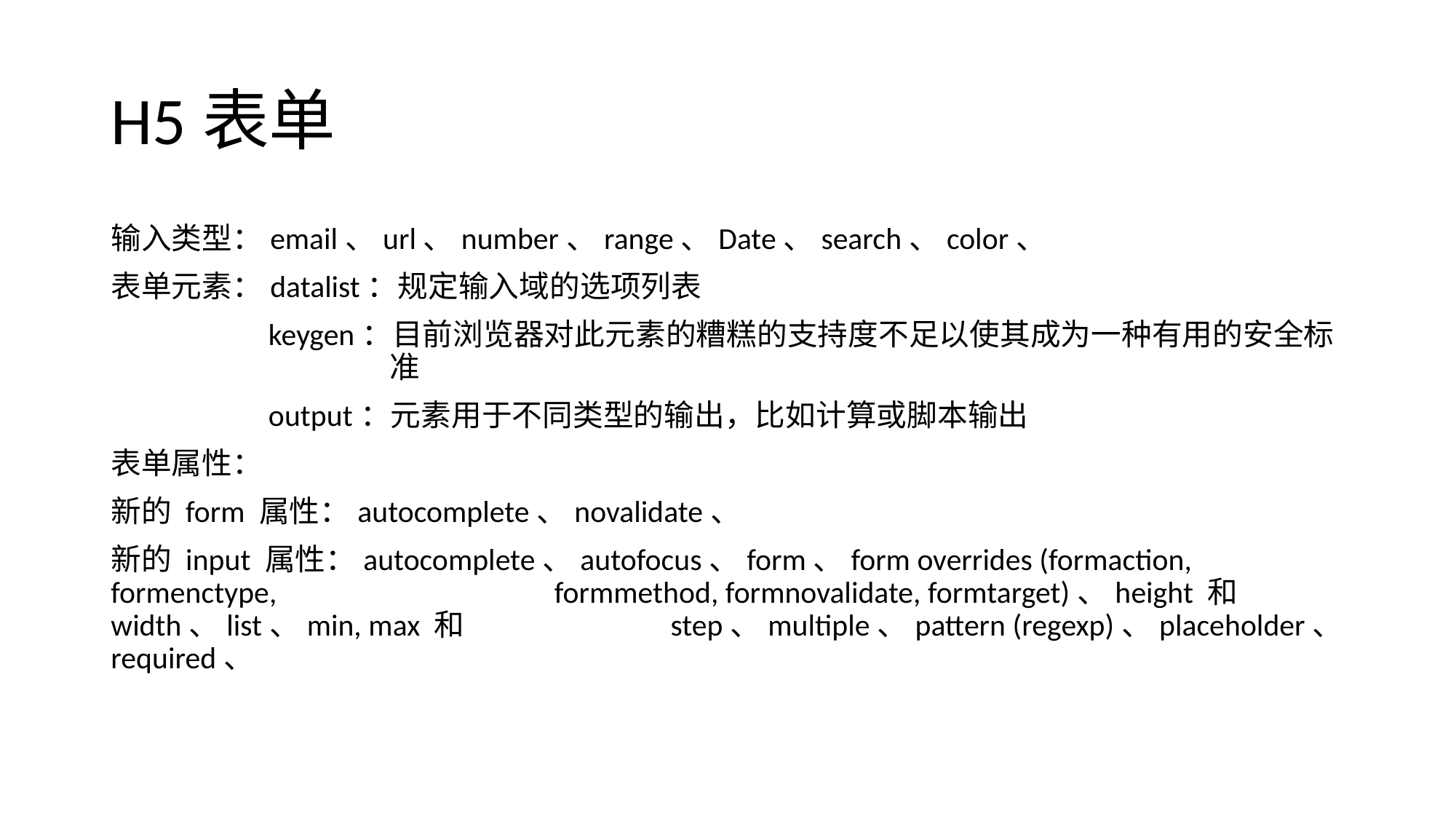

# H5表单
输入类型：email、url、number、range、Date、search、color、
表单元素：datalist：规定输入域的选项列表
	       keygen：目前浏览器对此元素的糟糕的支持度不足以使其成为一种有用的安全标		         准
	       output：元素用于不同类型的输出，比如计算或脚本输出
表单属性：
新的 form 属性：autocomplete、novalidate、
新的 input 属性：autocomplete、autofocus、form、form overrides (formaction, formenctype, 			 formmethod, formnovalidate, formtarget)、height 和 width、list、min, max 和 		 step、multiple、pattern (regexp)、placeholder、required、